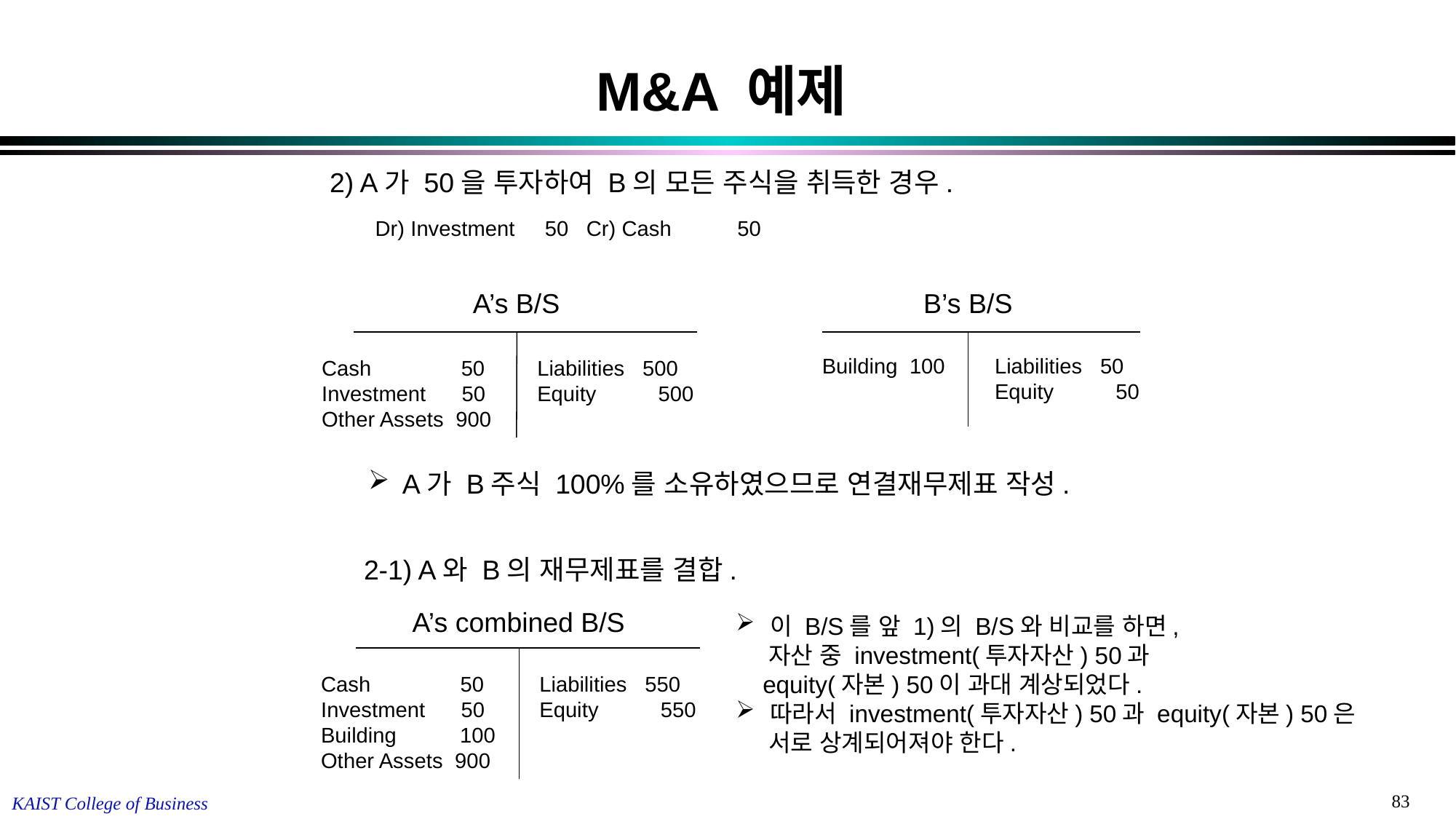

# M&A 예제
2) A가 50을 투자하여 B의 모든 주식을 취득한 경우.
Dr) Investment     50   Cr) Cash           50

A’s B/S
B’s B/S
Building  100
Liabilities   50
Equity	  50
Cash               50
Investment      50
Other Assets  900
Liabilities   500
Equity	  500
A가 B주식 100%를 소유하였으므로 연결재무제표 작성.
2-1) A와 B의 재무제표를 결합.
A’s combined B/S
이 B/S를 앞 1)의 B/S와 비교를 하면,
    자산 중 investment(투자자산) 50과
    equity(자본) 50이 과대 계상되었다.
따라서 investment(투자자산) 50과 equity(자본) 50은
    서로 상계되어져야 한다.
Cash               50
Investment      50
Building	     100
Other Assets  900
Liabilities   550
Equity	  550